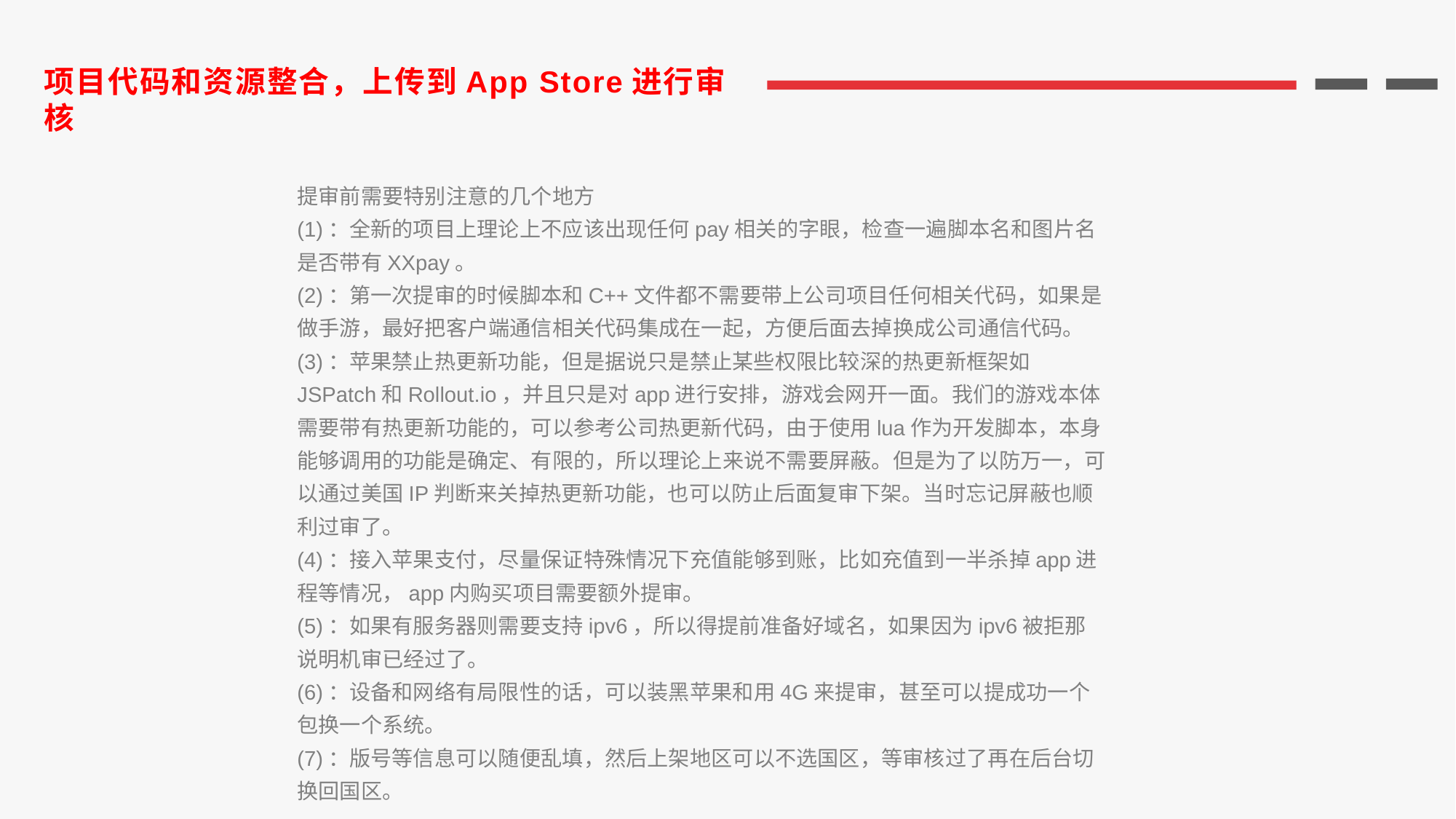

项目代码和资源整合，上传到App Store进行审核

提审前需要特别注意的几个地方
(1)：全新的项目上理论上不应该出现任何pay相关的字眼，检查一遍脚本名和图片名是否带有XXpay。
(2)：第一次提审的时候脚本和C++文件都不需要带上公司项目任何相关代码，如果是做手游，最好把客户端通信相关代码集成在一起，方便后面去掉换成公司通信代码。
(3)：苹果禁止热更新功能，但是据说只是禁止某些权限比较深的热更新框架如JSPatch和Rollout.io，并且只是对app进行安排，游戏会网开一面。我们的游戏本体需要带有热更新功能的，可以参考公司热更新代码，由于使用lua作为开发脚本，本身能够调用的功能是确定、有限的，所以理论上来说不需要屏蔽。但是为了以防万一，可以通过美国IP判断来关掉热更新功能，也可以防止后面复审下架。当时忘记屏蔽也顺利过审了。
(4)：接入苹果支付，尽量保证特殊情况下充值能够到账，比如充值到一半杀掉app进程等情况，app内购买项目需要额外提审。
(5)：如果有服务器则需要支持ipv6，所以得提前准备好域名，如果因为ipv6被拒那说明机审已经过了。
(6)：设备和网络有局限性的话，可以装黑苹果和用4G来提审，甚至可以提成功一个包换一个系统。
(7)：版号等信息可以随便乱填，然后上架地区可以不选国区，等审核过了再在后台切换回国区。